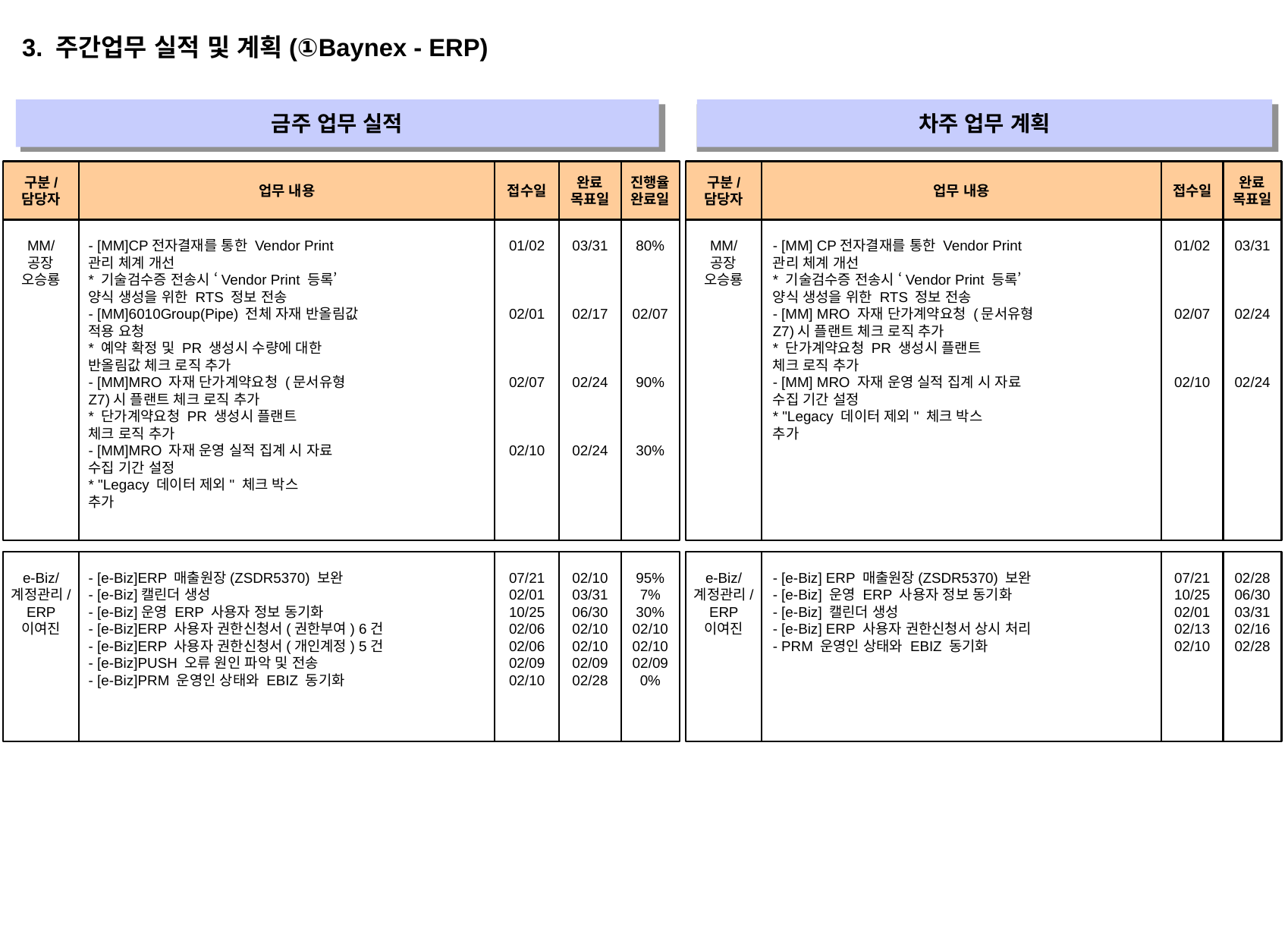

3. 주간업무 실적 및 계획(①Baynex - ERP)
금주 업무 실적
차주 업무 계획
" "
" "
구분/
담당자
업무 내용
접수일
완료
목표일
진행율
완료일
구분/
담당자
업무 내용
접수일
완료
목표일
MM/
공장
오승룡

- [MM]CP전자결재를 통한 Vendor Print
관리 체계 개선
* 기술검수증 전송시 ‘Vendor Print 등록’
양식 생성을 위한 RTS 정보 전송
- [MM]6010Group(Pipe) 전체 자재 반올림값
적용 요청
* 예약 확정 및 PR 생성시 수량에 대한
반올림값 체크 로직 추가
- [MM]MRO 자재 단가계약요청 (문서유형
Z7)시 플랜트 체크 로직 추가
* 단가계약요청 PR 생성시 플랜트
체크 로직 추가
- [MM]MRO 자재 운영 실적 집계 시 자료
수집 기간 설정
* "Legacy 데이터 제외" 체크 박스
추가
01/02
02/01
02/07
02/10
03/31
02/17
02/24
02/24
80%
02/07
90%
30%
MM/
공장
오승룡

- [MM] CP전자결재를 통한 Vendor Print
관리 체계 개선
* 기술검수증 전송시 ‘Vendor Print 등록’
양식 생성을 위한 RTS 정보 전송
- [MM] MRO 자재 단가계약요청 (문서유형
Z7)시 플랜트 체크 로직 추가
* 단가계약요청 PR 생성시 플랜트
체크 로직 추가
- [MM] MRO 자재 운영 실적 집계 시 자료
수집 기간 설정
* "Legacy 데이터 제외" 체크 박스
추가
01/02
02/07
02/10
03/31
02/24
02/24
e-Biz/
계정관리/
ERP
이여진

- [e-Biz]ERP 매출원장(ZSDR5370) 보완
- [e-Biz]캘린더 생성
- [e-Biz]운영 ERP 사용자 정보 동기화
- [e-Biz]ERP 사용자 권한신청서(권한부여) 6건
- [e-Biz]ERP 사용자 권한신청서(개인계정) 5건
- [e-Biz]PUSH 오류 원인 파악 및 전송
- [e-Biz]PRM 운영인 상태와 EBIZ 동기화
07/21
02/01
10/25
02/06
02/06
02/09
02/10
02/10
03/31
06/30
02/10
02/10
02/09
02/28
95%
7%
30%
02/10
02/10
02/09
0%
e-Biz/
계정관리/
ERP
이여진

- [e-Biz] ERP 매출원장(ZSDR5370) 보완
- [e-Biz] 운영 ERP 사용자 정보 동기화
- [e-Biz] 캘린더 생성
- [e-Biz] ERP 사용자 권한신청서 상시 처리
- PRM 운영인 상태와 EBIZ 동기화
07/21
10/25
02/01
02/13
02/10
02/28
06/30
03/31
02/16
02/28